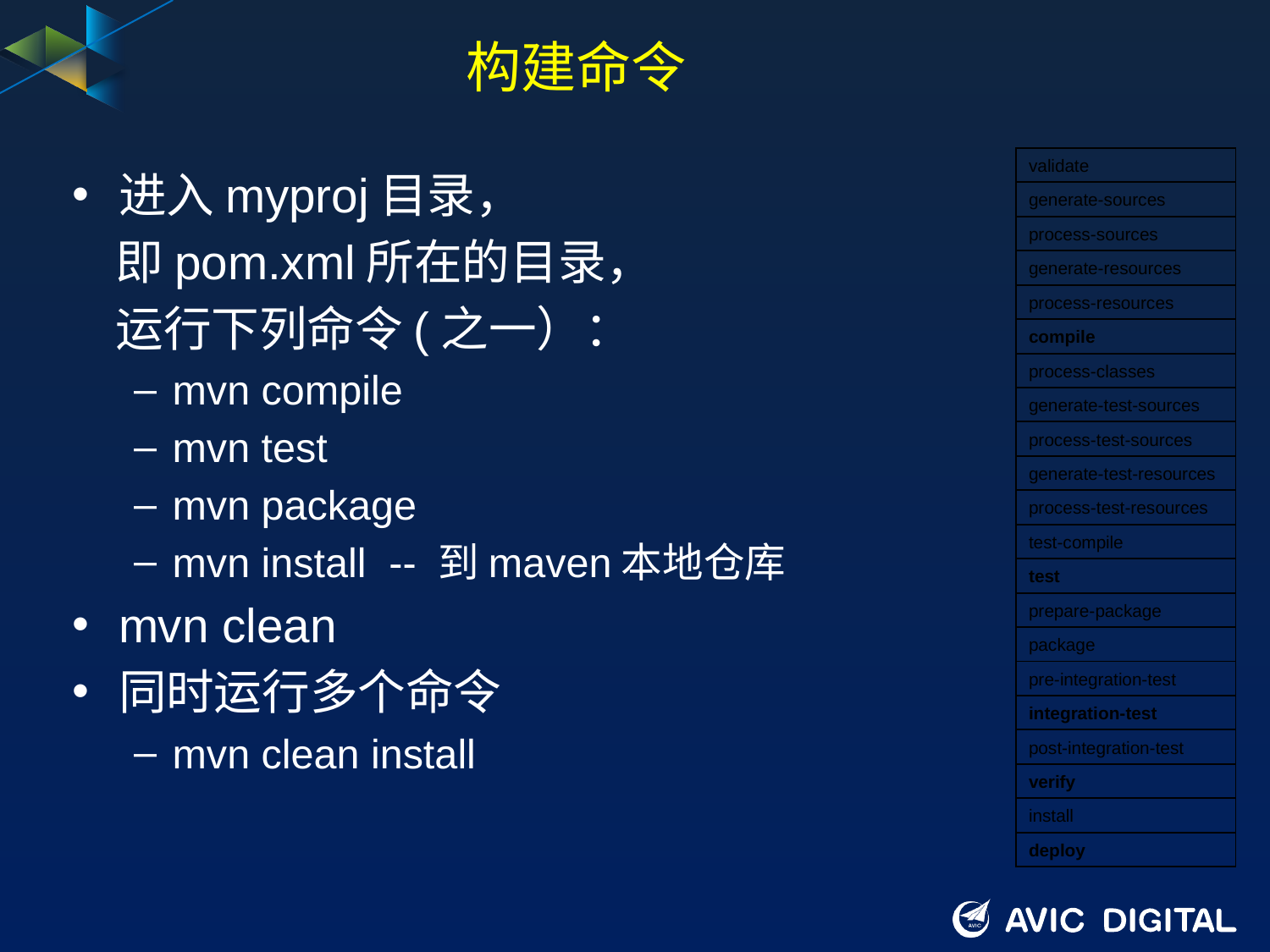

# 构建命令
| validate |
| --- |
| generate-sources |
| process-sources |
| generate-resources |
| process-resources |
| compile |
| process-classes |
| generate-test-sources |
| process-test-sources |
| generate-test-resources |
| process-test-resources |
| test-compile |
| test |
| prepare-package |
| package |
| pre-integration-test |
| integration-test |
| post-integration-test |
| verify |
| install |
| deploy |
进入myproj目录，
   即pom.xml所在的目录，
   运行下列命令(之一）：
mvn compile
mvn test
mvn package
mvn install  -- 到maven本地仓库
mvn clean
同时运行多个命令
mvn clean install